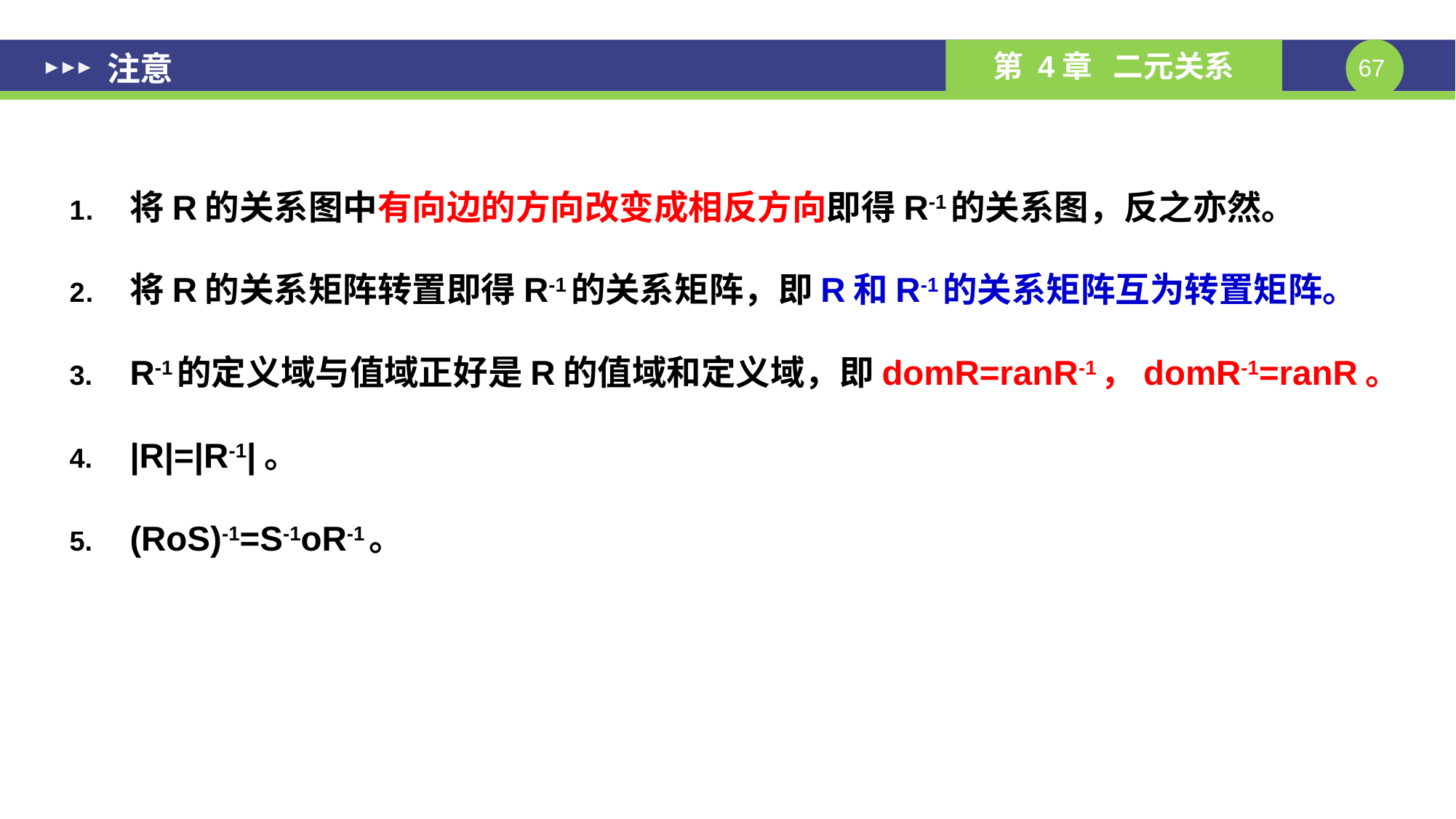

# 注意
将R的关系图中有向边的方向改变成相反方向即得R-1的关系图，反之亦然。
将R的关系矩阵转置即得R-1的关系矩阵，即R和R-1的关系矩阵互为转置矩阵。
R-1的定义域与值域正好是R的值域和定义域，即domR=ranR-1，domR-1=ranR。
|R|=|R-1|。
(RoS)-1=S-1oR-1。